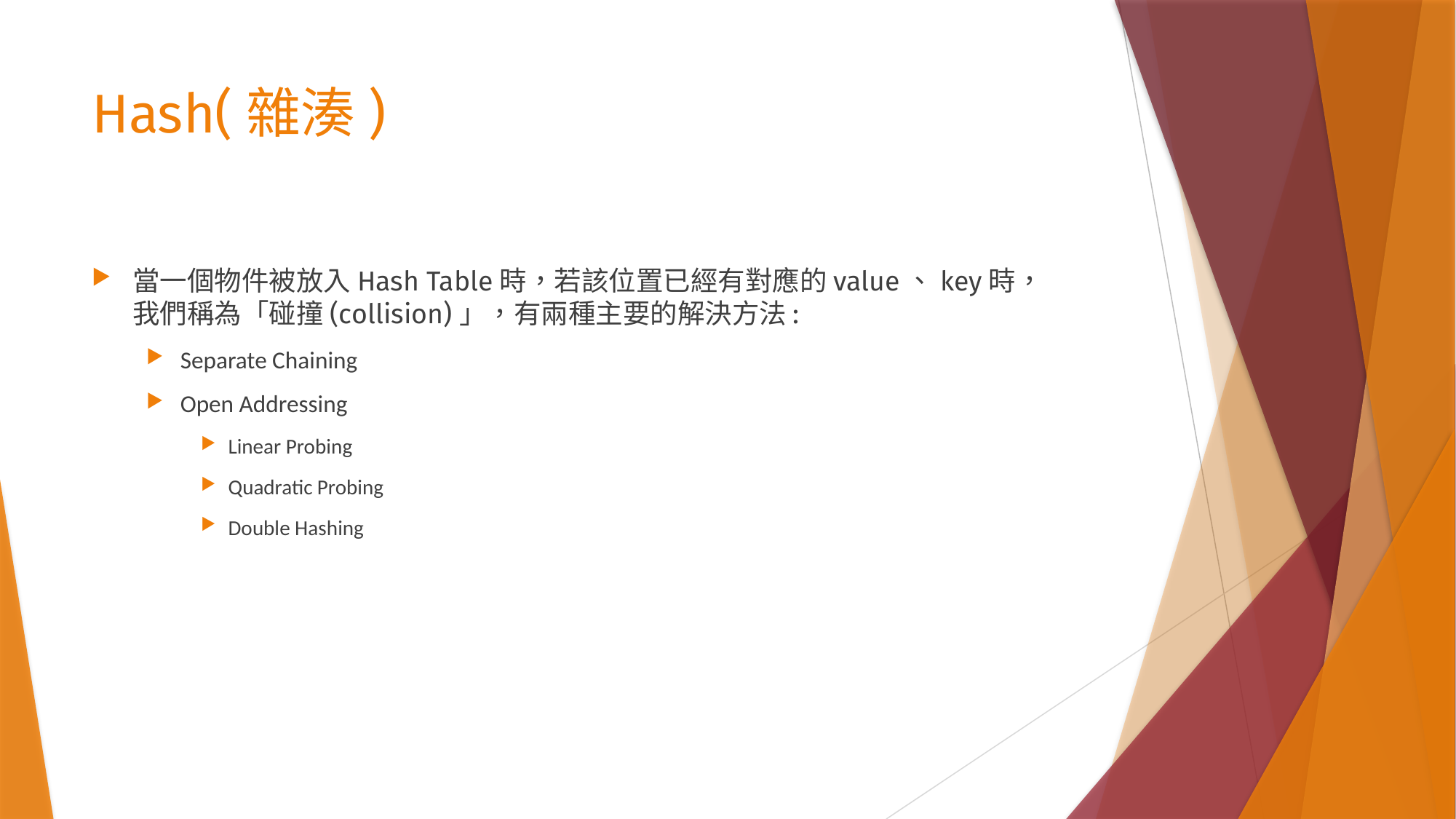

# Hash(雜湊)
當一個物件被放入Hash Table時，若該位置已經有對應的value、key時，
我們稱為「碰撞(collision)」，有兩種主要的解決方法:
Separate Chaining
Open Addressing
Linear Probing
Quadratic Probing
Double Hashing